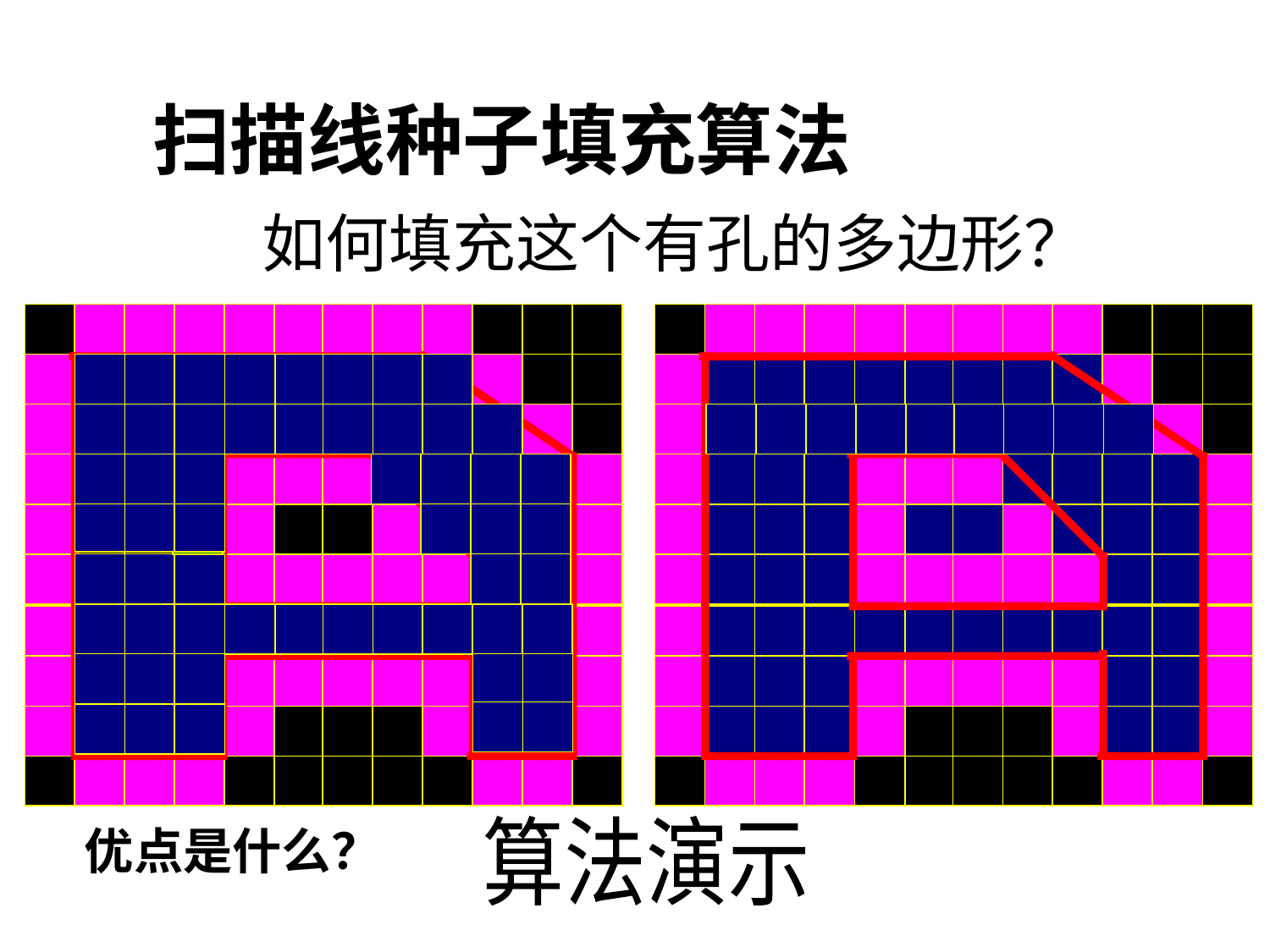

# 扫描线种子填充算法
如何填充这个有孔的多边形？

1

S

2

3

3

3

3

3

3

4

5

5

4

优点是什么？
算法演示